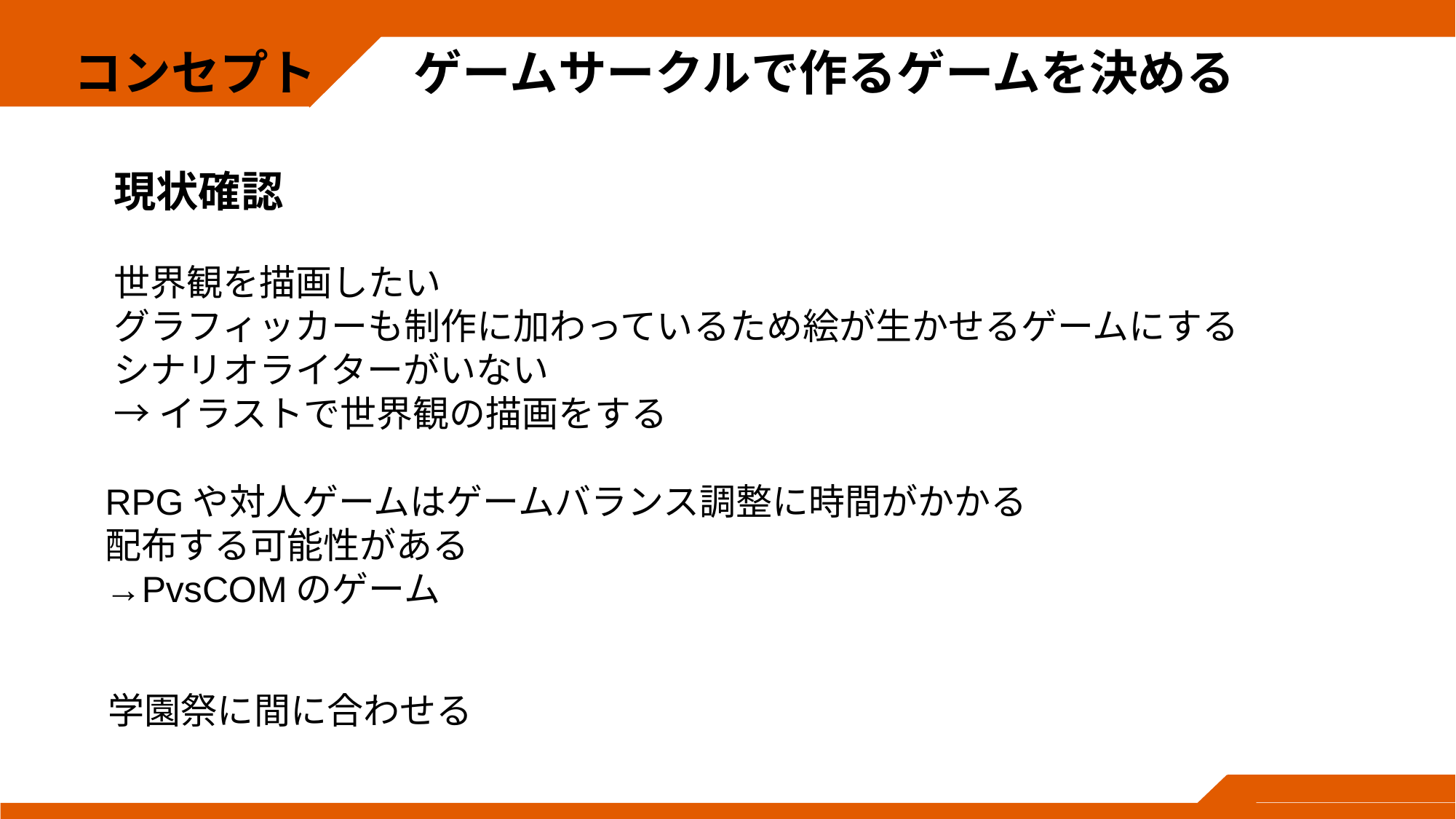

コンセプト　　ゲームサークルで作るゲームを決める
現状確認

世界観を描画したい
グラフィッカーも制作に加わっているため絵が生かせるゲームにする
シナリオライターがいない
→イラストで世界観の描画をする
RPGや対人ゲームはゲームバランス調整に時間がかかる
配布する可能性がある
→PvsCOMのゲーム
学園祭に間に合わせる